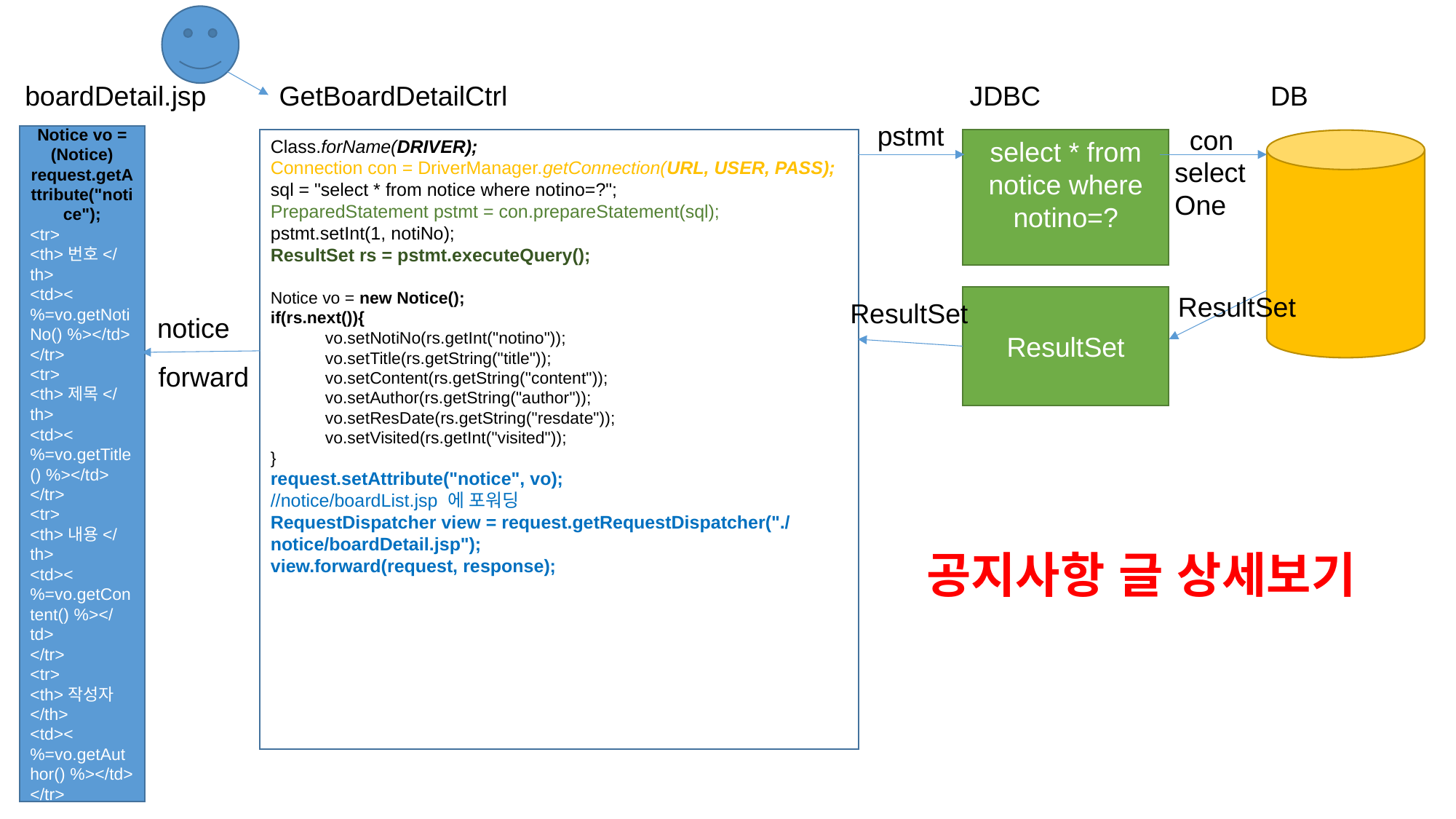

boardDetail.jsp
GetBoardDetailCtrl
JDBC
DB
pstmt
con
Notice vo = (Notice) request.getAttribute("notice");
<tr>
<th>번호</th>
<td><%=vo.getNotiNo() %></td>
</tr>
<tr>
<th>제목</th>
<td><%=vo.getTitle() %></td>
</tr>
<tr>
<th>내용</th>
<td><%=vo.getContent() %></td>
</tr>
<tr>
<th>작성자</th>
<td><%=vo.getAuthor() %></td>
</tr>
Class.forName(DRIVER);
Connection con = DriverManager.getConnection(URL, USER, PASS);
sql = "select * from notice where notino=?";
PreparedStatement pstmt = con.prepareStatement(sql);
pstmt.setInt(1, notiNo);
ResultSet rs = pstmt.executeQuery();

Notice vo = new Notice();
if(rs.next()){
vo.setNotiNo(rs.getInt("notino"));
vo.setTitle(rs.getString("title"));
vo.setContent(rs.getString("content"));
vo.setAuthor(rs.getString("author"));
vo.setResDate(rs.getString("resdate"));
vo.setVisited(rs.getInt("visited"));
}
request.setAttribute("notice", vo);
//notice/boardList.jsp 에 포워딩
RequestDispatcher view = request.getRequestDispatcher("./notice/boardDetail.jsp");
view.forward(request, response);
select * from notice where notino=?

select
One
ResultSet
ResultSet
ResultSet
notice
forward
공지사항 글 상세보기